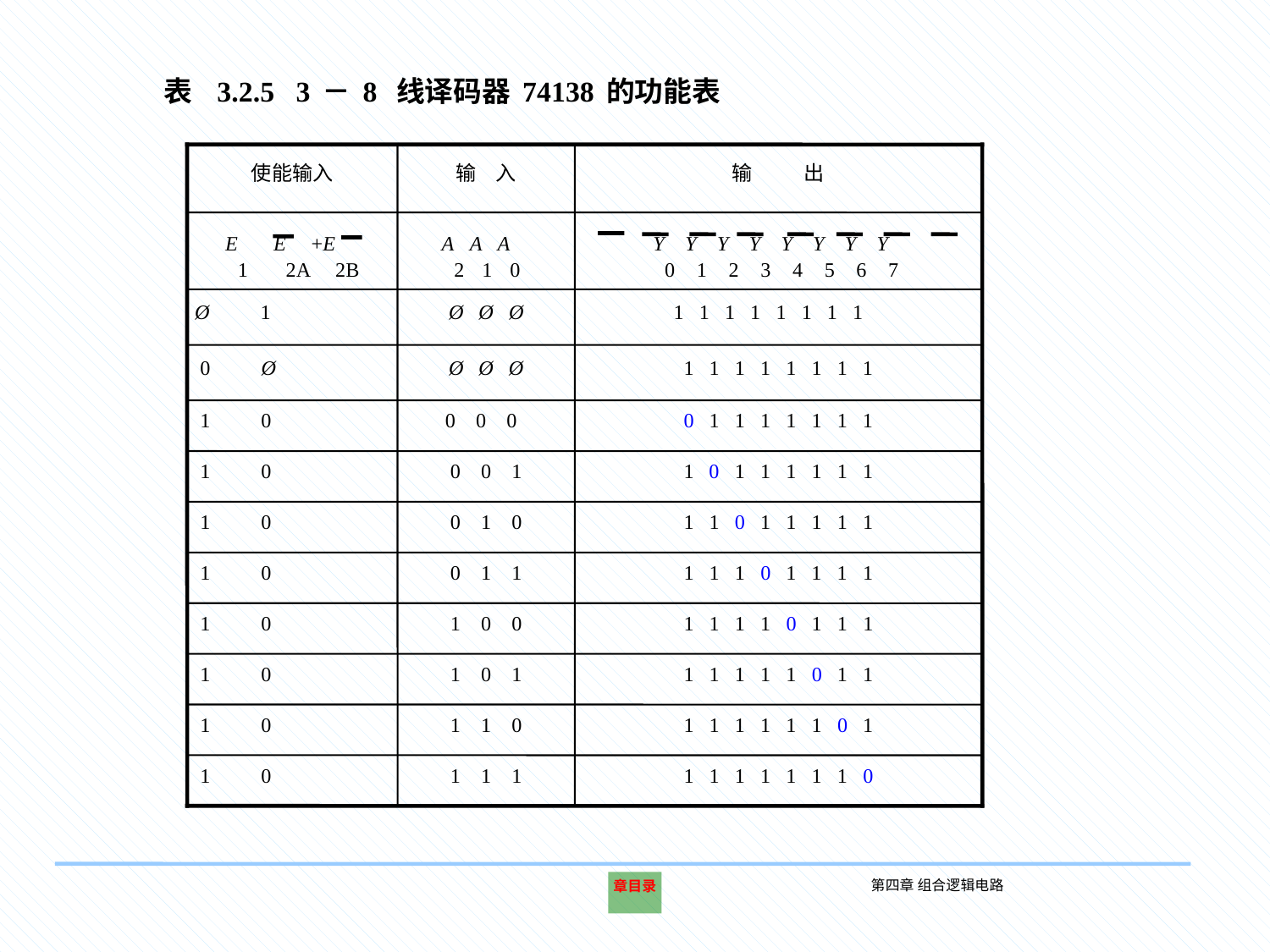

表  3.2.5   3－8 线译码器74138的功能表
使能输入

输    入

输           出

E1     E2A+E2B

A2 A1 A0
Y0  Y1  Y2  Y3  Y4  Y5  Y6  Y7

 Ø          1

Ø   Ø   Ø
1   1   1   1   1   1   1   1
  0          Ø

Ø   Ø   Ø
1   1   1   1   1   1   1   1
  1          0

0    0    0
0   1   1   1   1   1   1   1
  1          0

0    0    1
1   0   1   1   1   1   1   1
  1          0

0    1    0
1   1   0   1   1   1   1   1
  1          0

0    1    1
1   1   1   0   1   1   1   1
  1          0

1    0    0
1   1   1   1   0   1   1   1
  1          0

1    0    1
1   1   1   1   1   0   1   1
  1          0

1    1    0
1   1   1   1   1   1   0   1
  1          0

1    1    1
1   1   1   1   1   1   1   0

19
第四章 组合逻辑电路